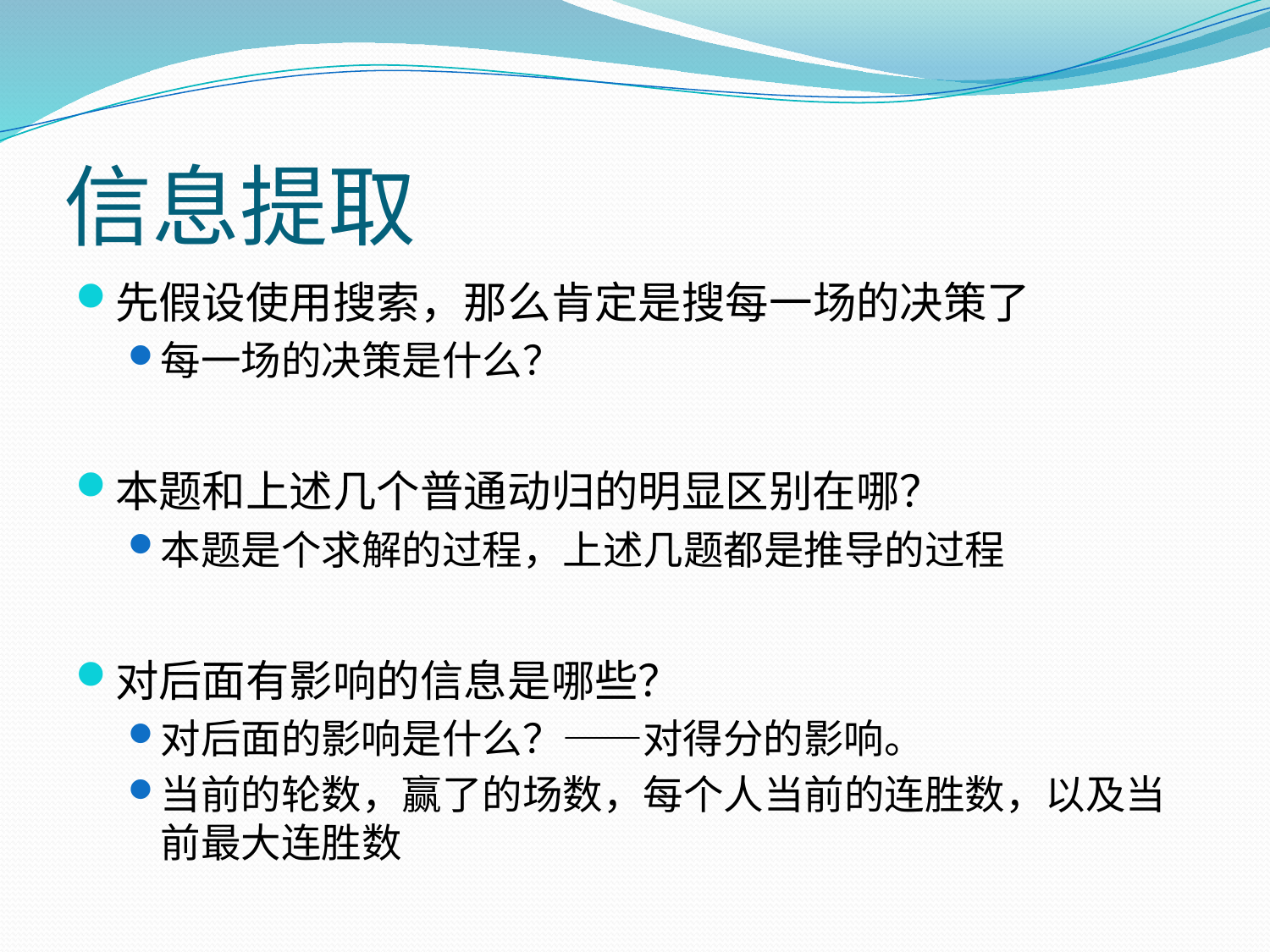

# 信息提取
先假设使用搜索，那么肯定是搜每一场的决策了
每一场的决策是什么？

本题和上述几个普通动归的明显区别在哪？
本题是个求解的过程，上述几题都是推导的过程

对后面有影响的信息是哪些？
对后面的影响是什么？——对得分的影响。
当前的轮数，赢了的场数，每个人当前的连胜数，以及当前最大连胜数